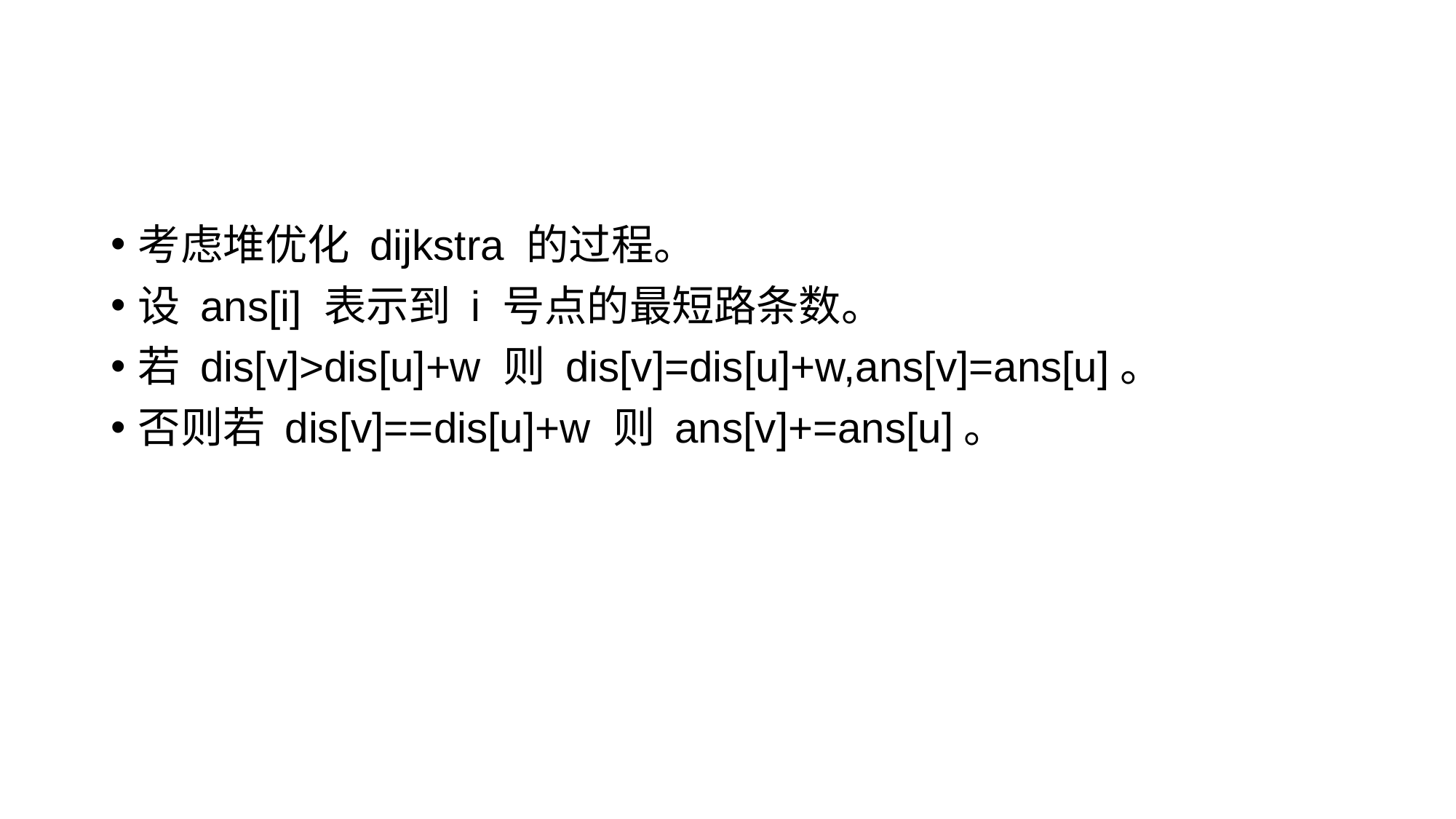

#
考虑堆优化 dijkstra 的过程。
设 ans[i] 表示到 i 号点的最短路条数。
若 dis[v]>dis[u]+w 则 dis[v]=dis[u]+w,ans[v]=ans[u]。
否则若 dis[v]==dis[u]+w 则 ans[v]+=ans[u]。